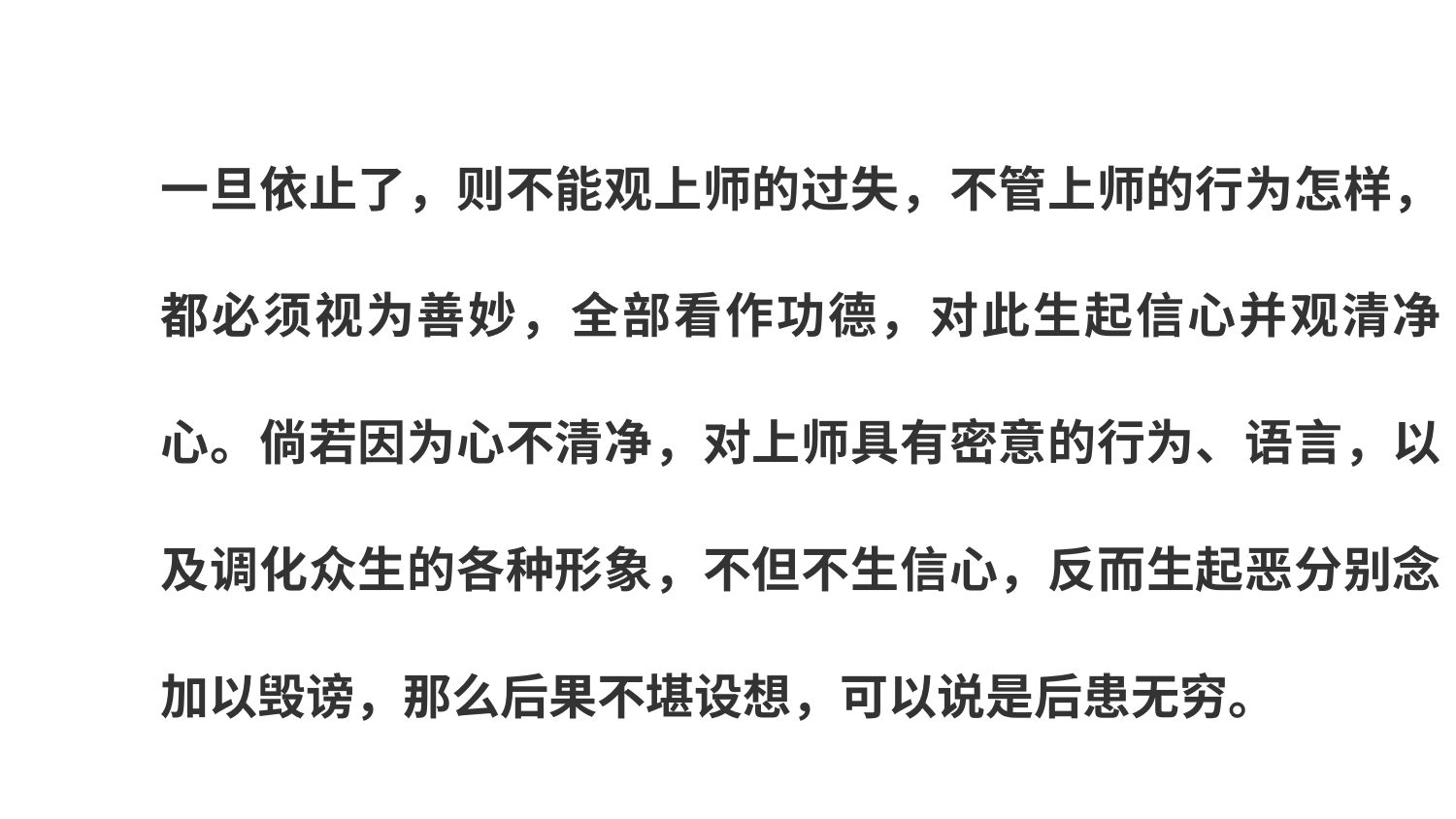

一旦依止了，则不能观上师的过失，不管上师的行为怎样，都必须视为善妙，全部看作功德，对此生起信心并观清净心。倘若因为心不清净，对上师具有密意的行为、语言，以及调化众生的各种形象，不但不生信心，反而生起恶分别念加以毁谤，那么后果不堪设想，可以说是后患无穷。